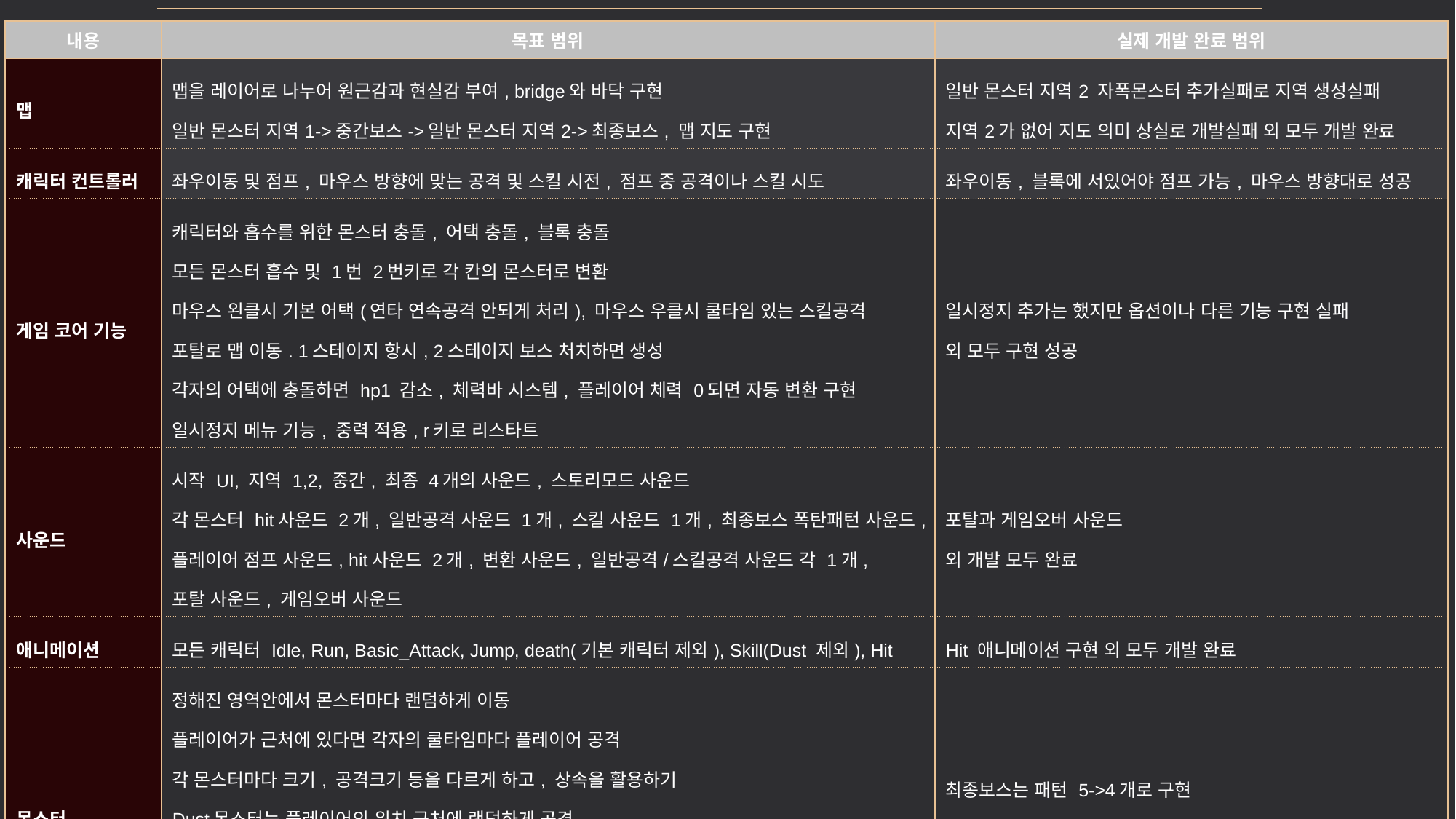

| 내용 | 목표 범위 | 실제 개발 완료 범위 |
| --- | --- | --- |
| 맵 | 맵을 레이어로 나누어 원근감과 현실감 부여, bridge와 바닥 구현 일반 몬스터 지역1->중간보스->일반 몬스터 지역2->최종보스, 맵 지도 구현 | 일반 몬스터 지역2 자폭몬스터 추가실패로 지역 생성실패 지역2가 없어 지도 의미 상실로 개발실패 외 모두 개발 완료 |
| 캐릭터 컨트롤러 | 좌우이동 및 점프, 마우스 방향에 맞는 공격 및 스킬 시전, 점프 중 공격이나 스킬 시도 | 좌우이동, 블록에 서있어야 점프 가능, 마우스 방향대로 성공 |
| 게임 코어 기능 | 캐릭터와 흡수를 위한 몬스터 충돌, 어택 충돌, 블록 충돌 모든 몬스터 흡수 및 1번 2번키로 각 칸의 몬스터로 변환 마우스 왼클시 기본 어택(연타 연속공격 안되게 처리), 마우스 우클시 쿨타임 있는 스킬공격 포탈로 맵 이동. 1스테이지 항시, 2스테이지 보스 처치하면 생성 각자의 어택에 충돌하면 hp1 감소, 체력바 시스템, 플레이어 체력 0되면 자동 변환 구현 일시정지 메뉴 기능, 중력 적용, r키로 리스타트 | 일시정지 추가는 했지만 옵션이나 다른 기능 구현 실패 외 모두 구현 성공 |
| 사운드 | 시작 UI, 지역 1,2, 중간, 최종 4개의 사운드, 스토리모드 사운드 각 몬스터 hit사운드 2개, 일반공격 사운드 1개, 스킬 사운드 1개, 최종보스 폭탄패턴 사운드, 플레이어 점프 사운드, hit사운드 2개, 변환 사운드, 일반공격/스킬공격 사운드 각 1개, 포탈 사운드, 게임오버 사운드 | 포탈과 게임오버 사운드 외 개발 모두 완료 |
| 애니메이션 | 모든 캐릭터 Idle, Run, Basic\_Attack, Jump, death(기본 캐릭터 제외), Skill(Dust 제외), Hit | Hit 애니메이션 구현 외 모두 개발 완료 |
| 몬스터 | 정해진 영역안에서 몬스터마다 랜덤하게 이동 플레이어가 근처에 있다면 각자의 쿨타임마다 플레이어 공격 각 몬스터마다 크기, 공격크기 등을 다르게 하고, 상속을 활용하기 Dust몬스터는 플레이어의 위치 근처에 랜덤하게 공격 중간보스 몬스터는 3개의 패턴을 가지고 일정 위치에서 대기 후 무작위 패턴 실행 최종보스 몬스터는 5개의 패턴을 가지고 일정 시간마다 무작위 패턴 실행 첫 기본 캐릭터, 판다 몬스터, Dust몬스터, 자폭몬스터, FlameLord몬스터, PotionLord몬스터 | 최종보스는 패턴 5->4개로 구현 자폭몬스터 구현 실패 외 몬스터 모두 구현 완료 |